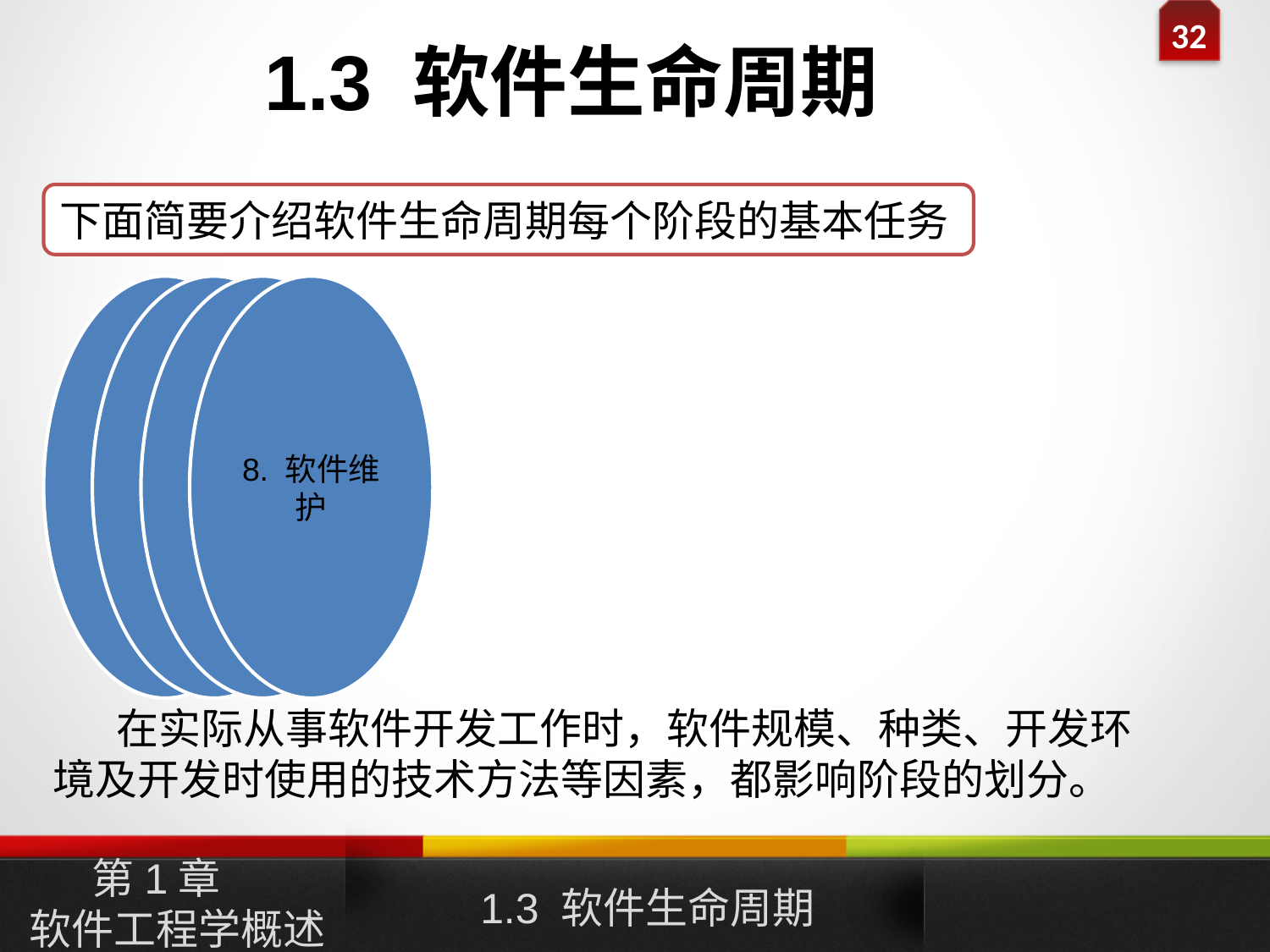

1.3 软件生命周期
下面简要介绍软件生命周期每个阶段的基本任务

在实际从事软件开发工作时，软件规模、种类、开发环境及开发时使用的技术方法等因素，都影响阶段的划分。
1.3 软件生命周期